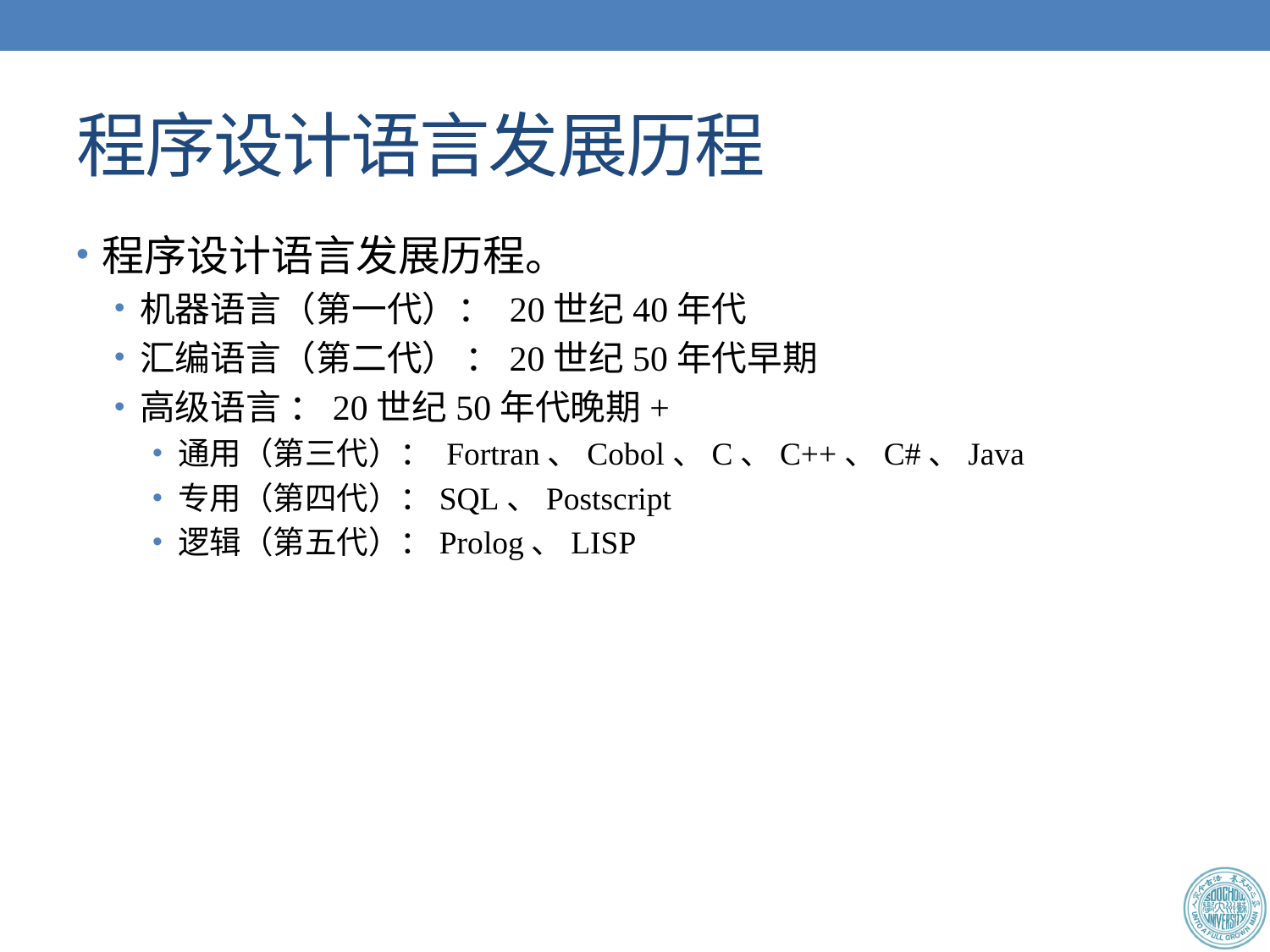

# 程序设计语言发展历程
程序设计语言发展历程。
机器语言（第一代）： 20世纪40年代
汇编语言（第二代） ：20世纪50年代早期
高级语言 ：20世纪50年代晚期+
通用（第三代）： Fortran、Cobol、C、C++、C#、Java
专用（第四代）：SQL、Postscript
逻辑（第五代）：Prolog、LISP